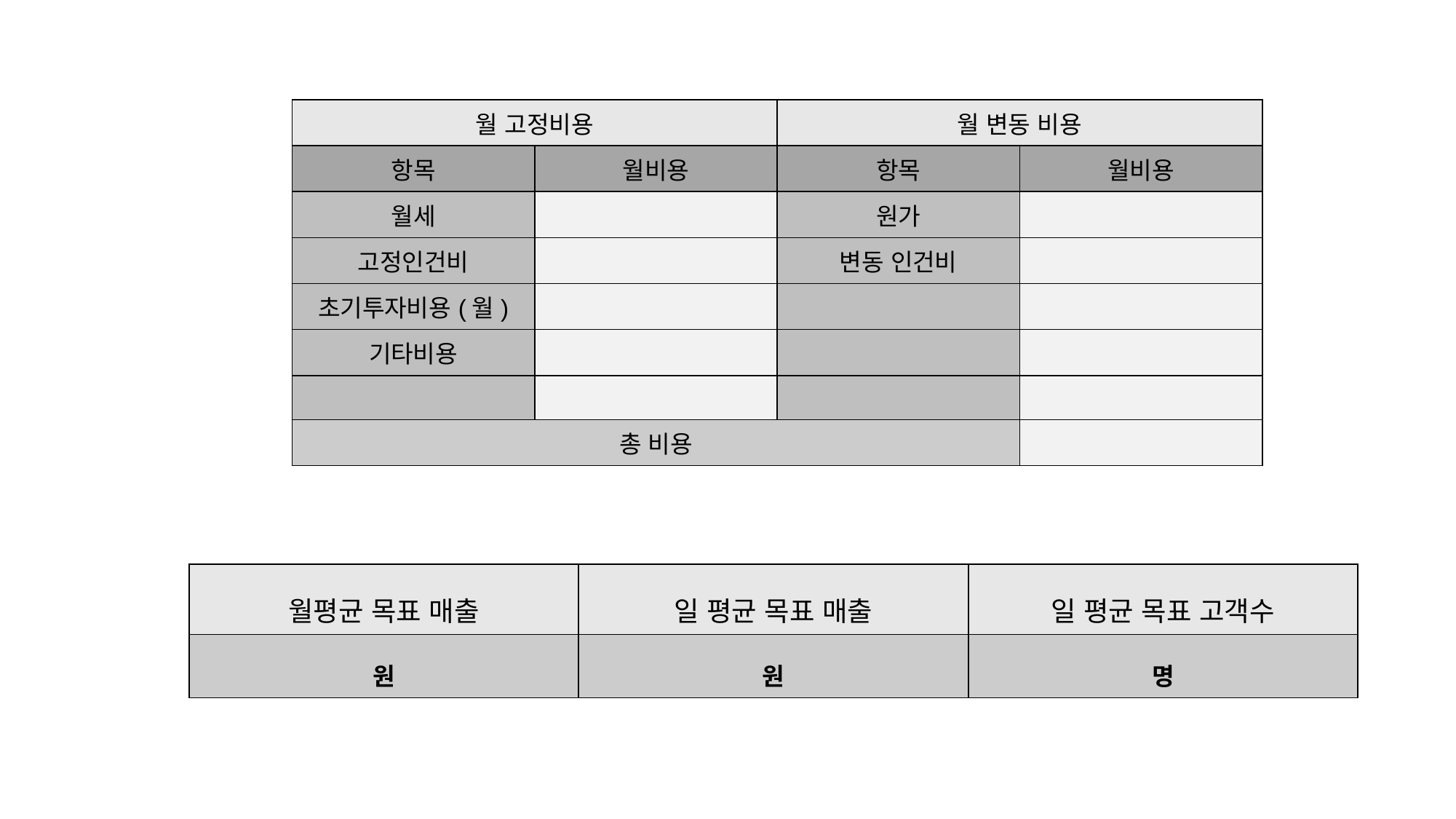

| 월 고정비용 |  | 월 변동 비용 |  |
| --- | --- | --- | --- |
| 항목 | 월비용 | 항목 | 월비용 |
| 월세 |  | 원가 |  |
| 고정인건비 |  | 변동 인건비 |  |
| 초기투자비용(월) |  |  |  |
| 기타비용 |  |  |  |
|  |  |  |  |
| 총 비용 |  |  |  |
| 월평균 목표 매출 | 일 평균 목표 매출 | 일 평균 목표 고객수 |
| --- | --- | --- |
| 원 | 원 | 명 |